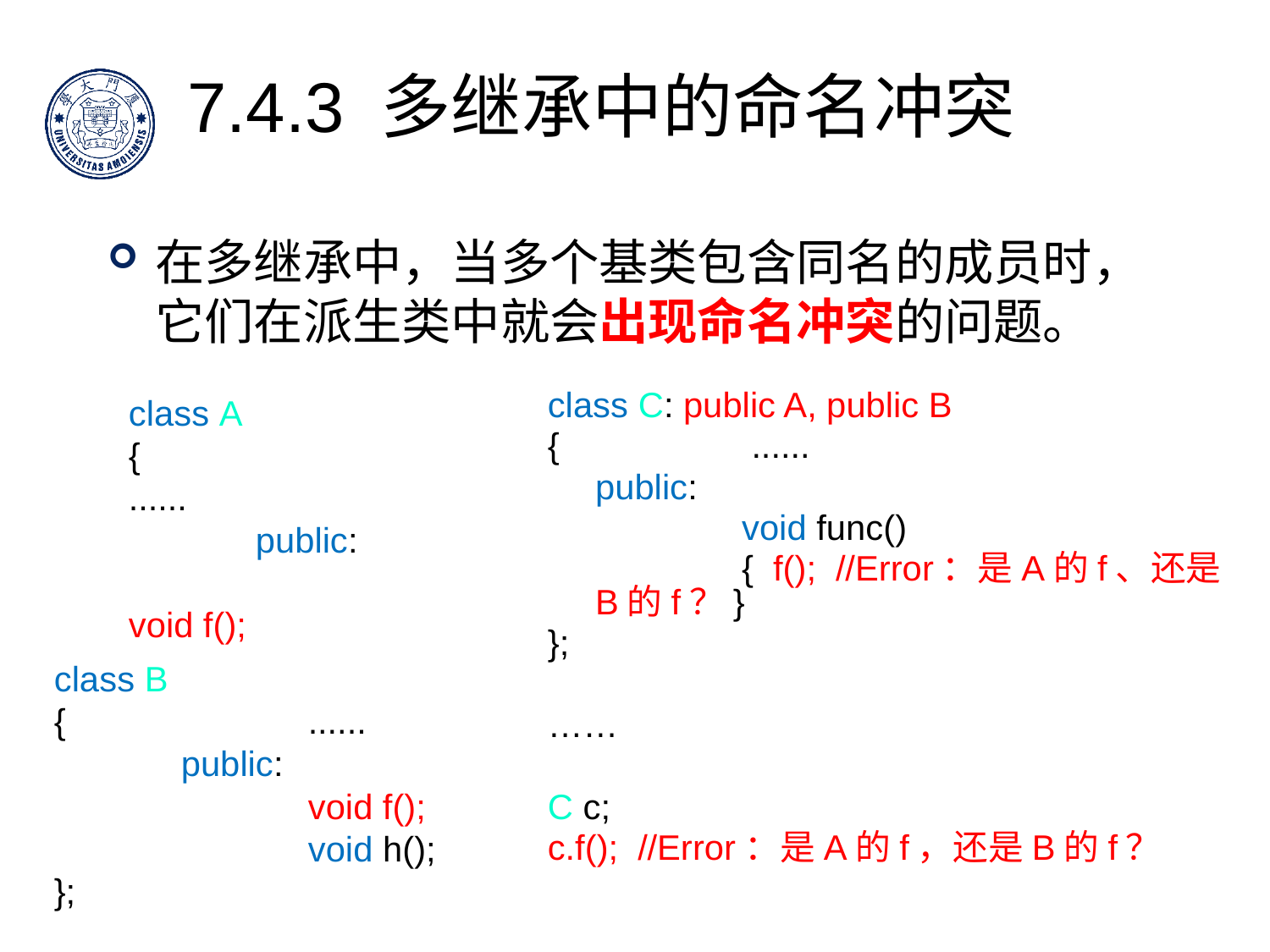

7.4.3 多继承中的命名冲突
在多继承中，当多个基类包含同名的成员时，它们在派生类中就会出现命名冲突的问题。
class A
{		......
	public:
		void f();
		void g();
};
class C: public A, public B
{		   ......
	public:
		  void func()
		  {  f();  //Error：是A的f、还是B的f？}
};

……

C c;
c.f();  //Error：是A的f，还是B的f？
class B
{		......
	public:
		void f();
		void h();
};